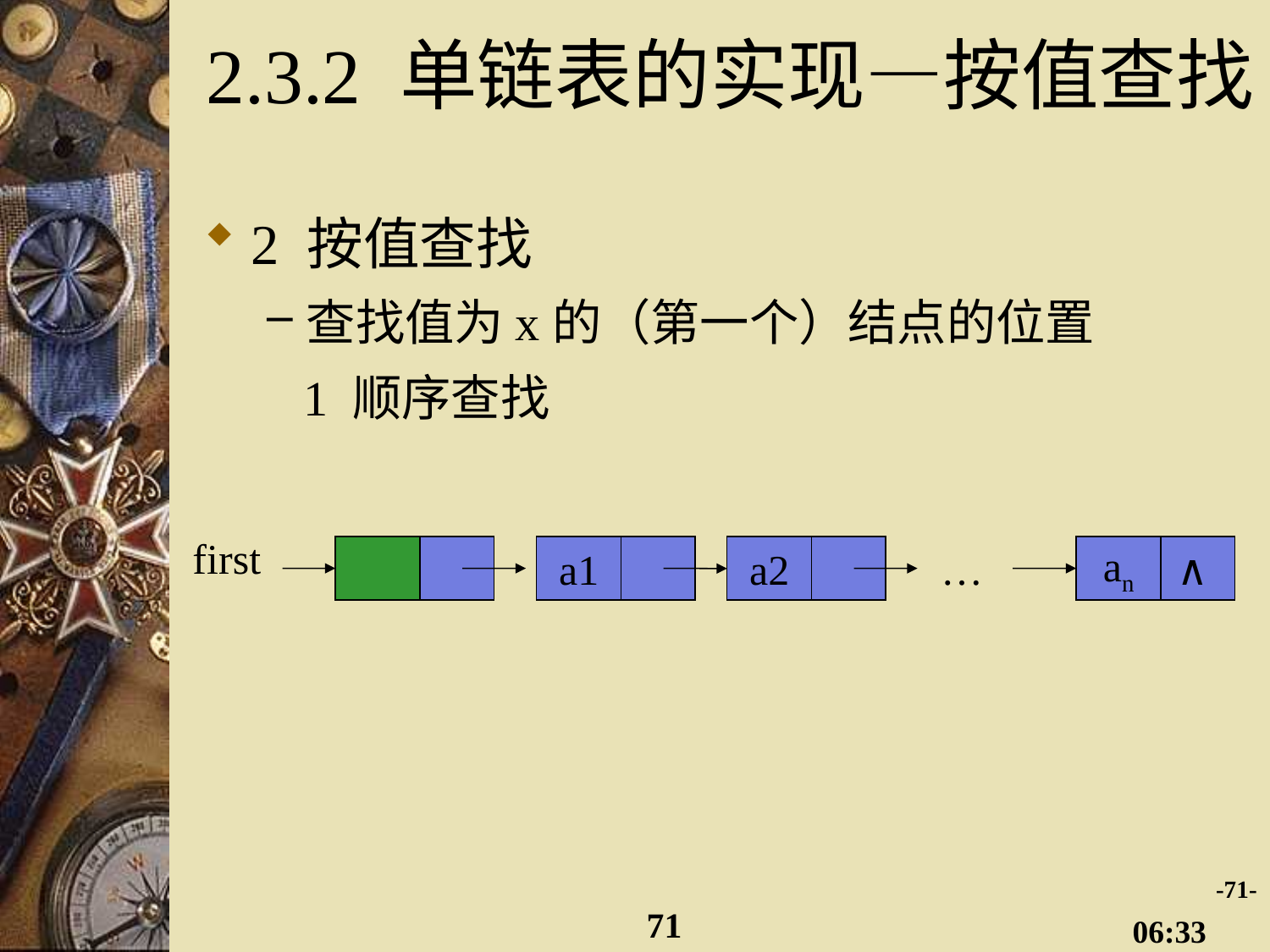

# 2.3.2 单链表的实现—按值查找
2 按值查找
查找值为x的（第一个）结点的位置
   1 顺序查找
first

a1

a2

…
an
∧

-71-